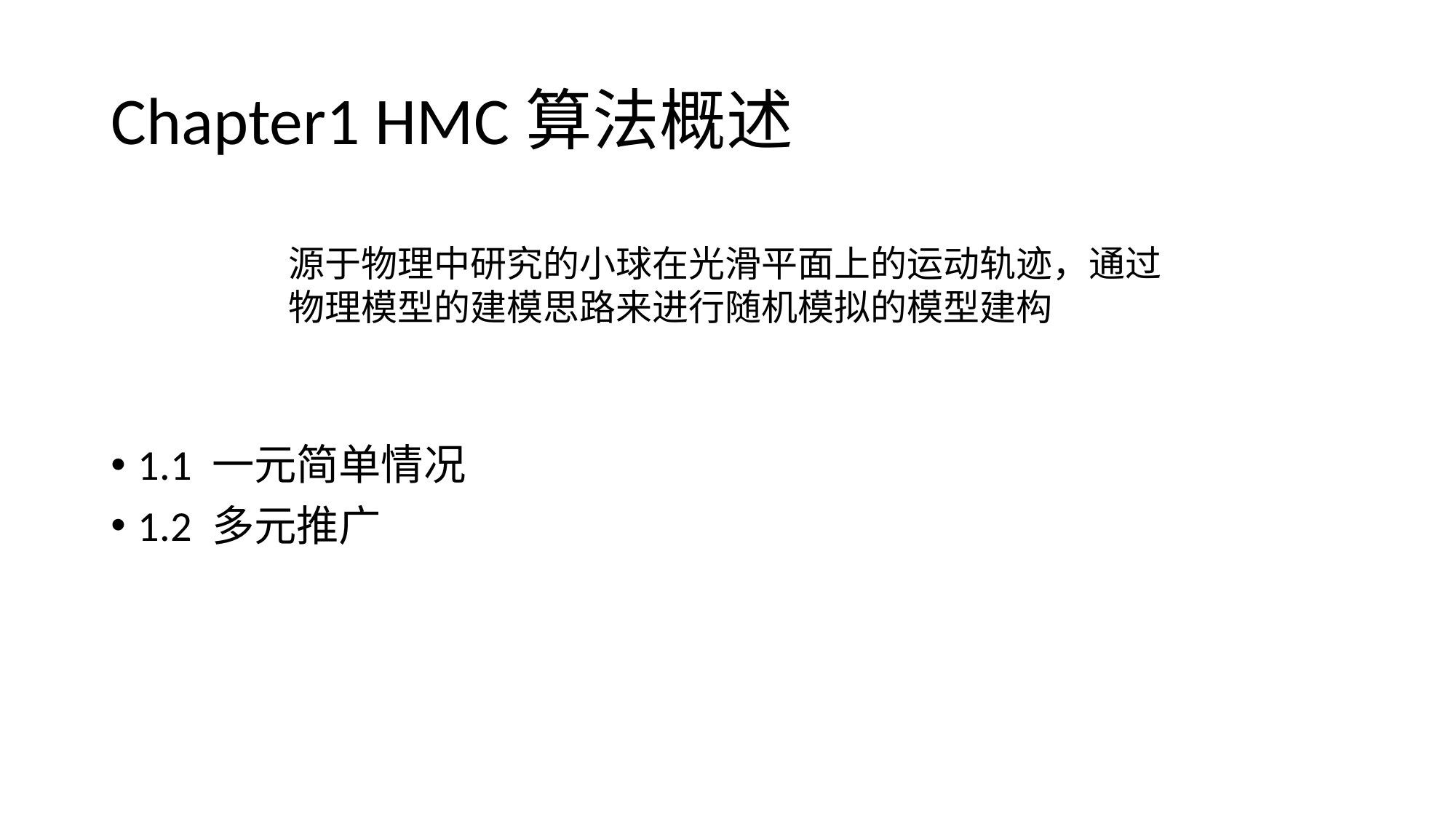

# Chapter1 HMC算法概述
源于物理中研究的小球在光滑平面上的运动轨迹，通过物理模型的建模思路来进行随机模拟的模型建构
1.1 一元简单情况
1.2 多元推广